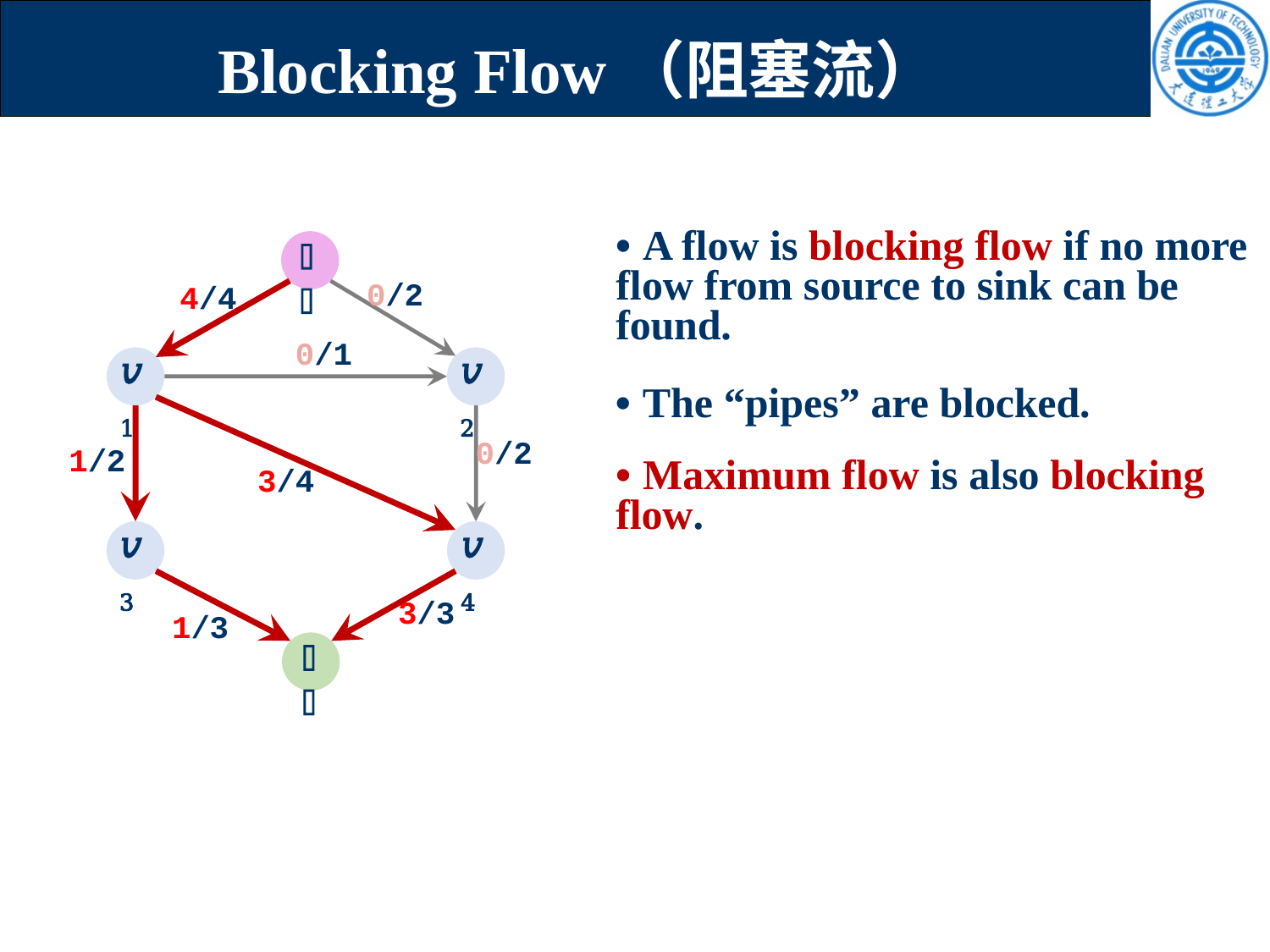

# Blocking Flow（阻塞流）
• A flow is blocking flow if no more flow from source to sink can be found.
    • The “pipes” are blocked.
• Maximum flow is also blocking flow.
𝑠

0/2
4/4

0/1
𝑣1
𝑣2

0/2
1/2
3/4
𝑣3
𝑣4

3/3
1/3
𝑡